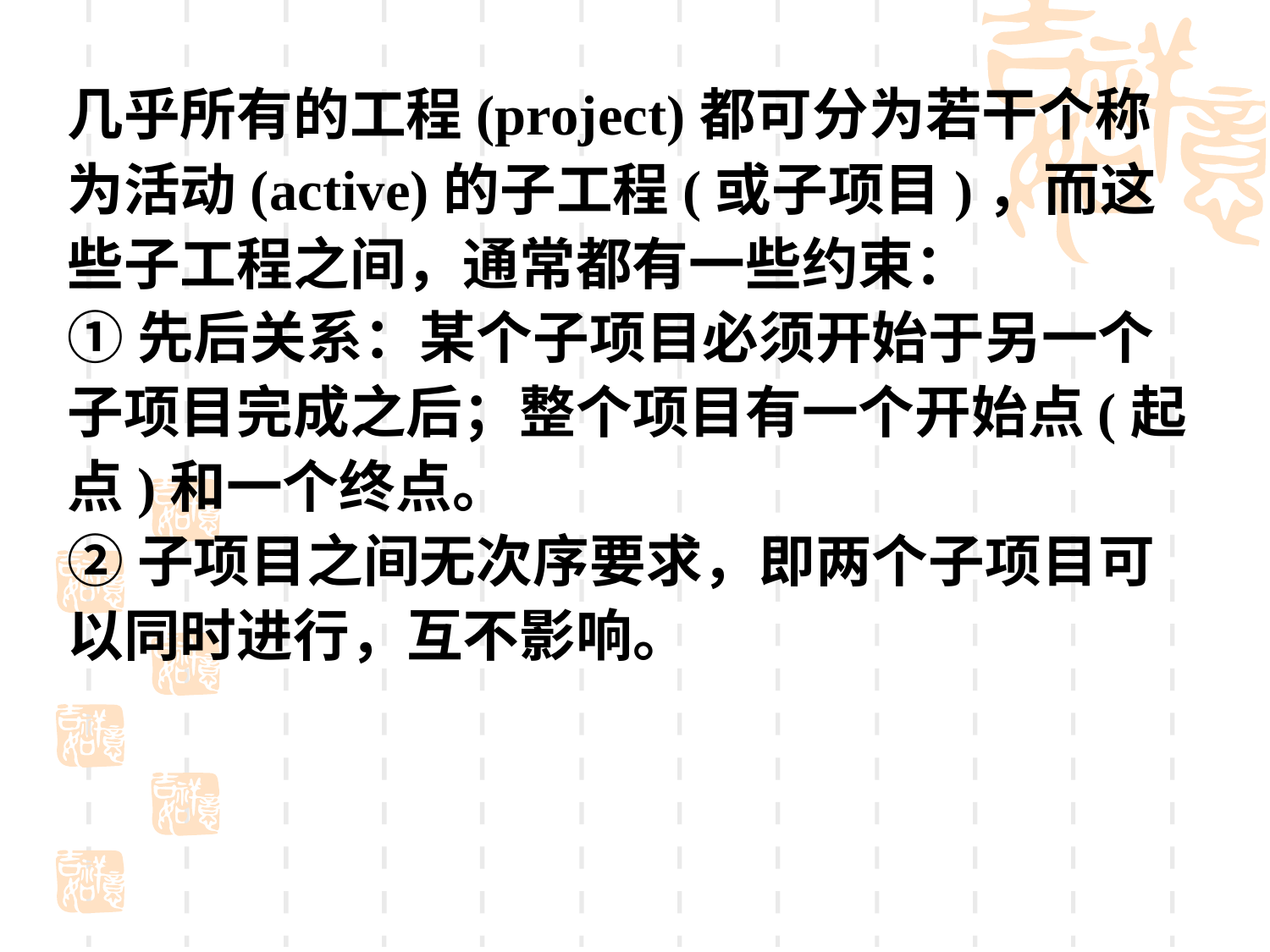

几乎所有的工程(project)都可分为若干个称为活动(active)的子工程(或子项目)，而这些子工程之间，通常都有一些约束：
①先后关系：某个子项目必须开始于另一个子项目完成之后；整个项目有一个开始点(起点)和一个终点。
②子项目之间无次序要求，即两个子项目可以同时进行，互不影响。